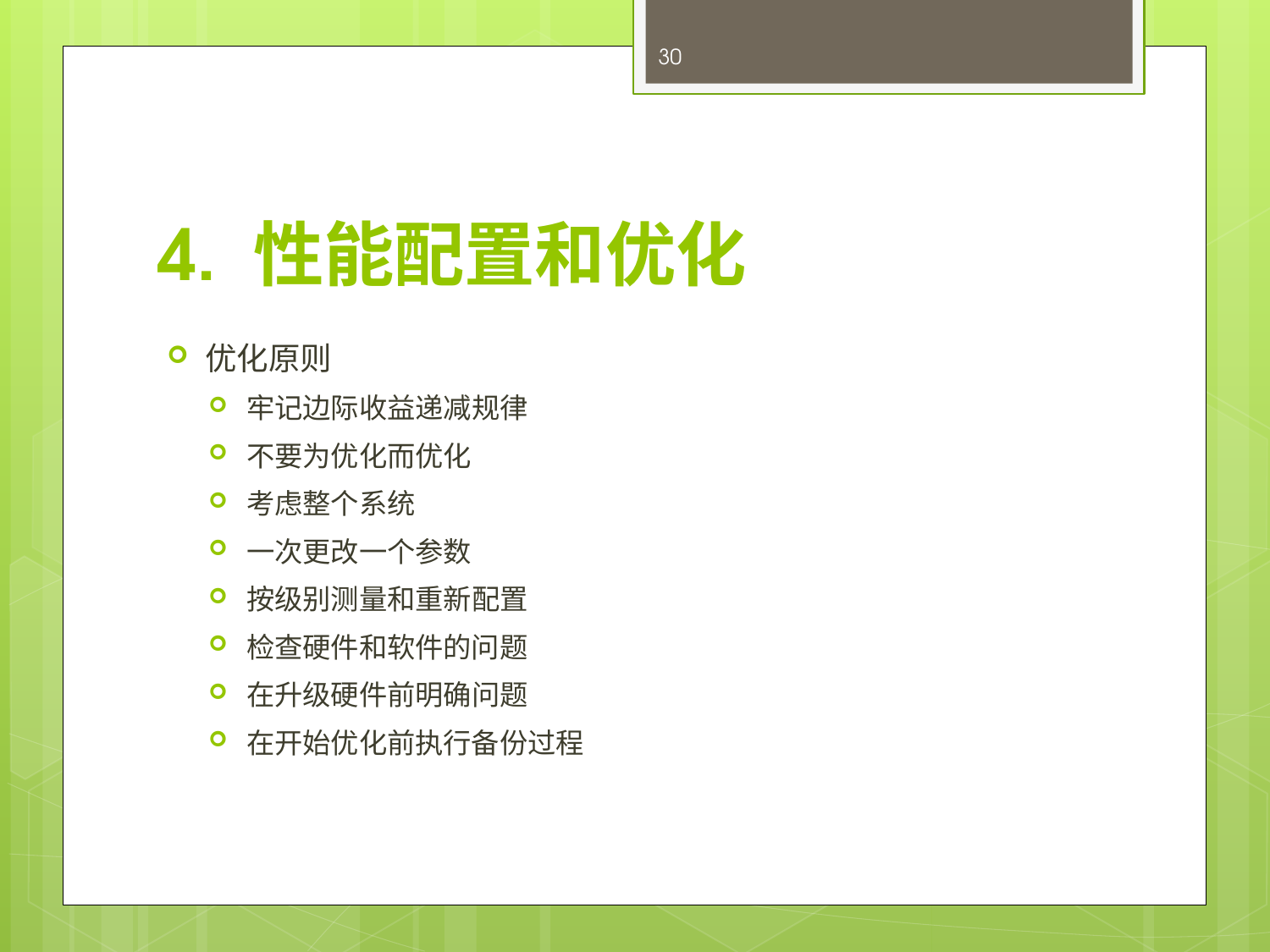

30
# 4. 性能配置和优化
优化原则
牢记边际收益递减规律
不要为优化而优化
考虑整个系统
一次更改一个参数
按级别测量和重新配置
检查硬件和软件的问题
在升级硬件前明确问题
在开始优化前执行备份过程